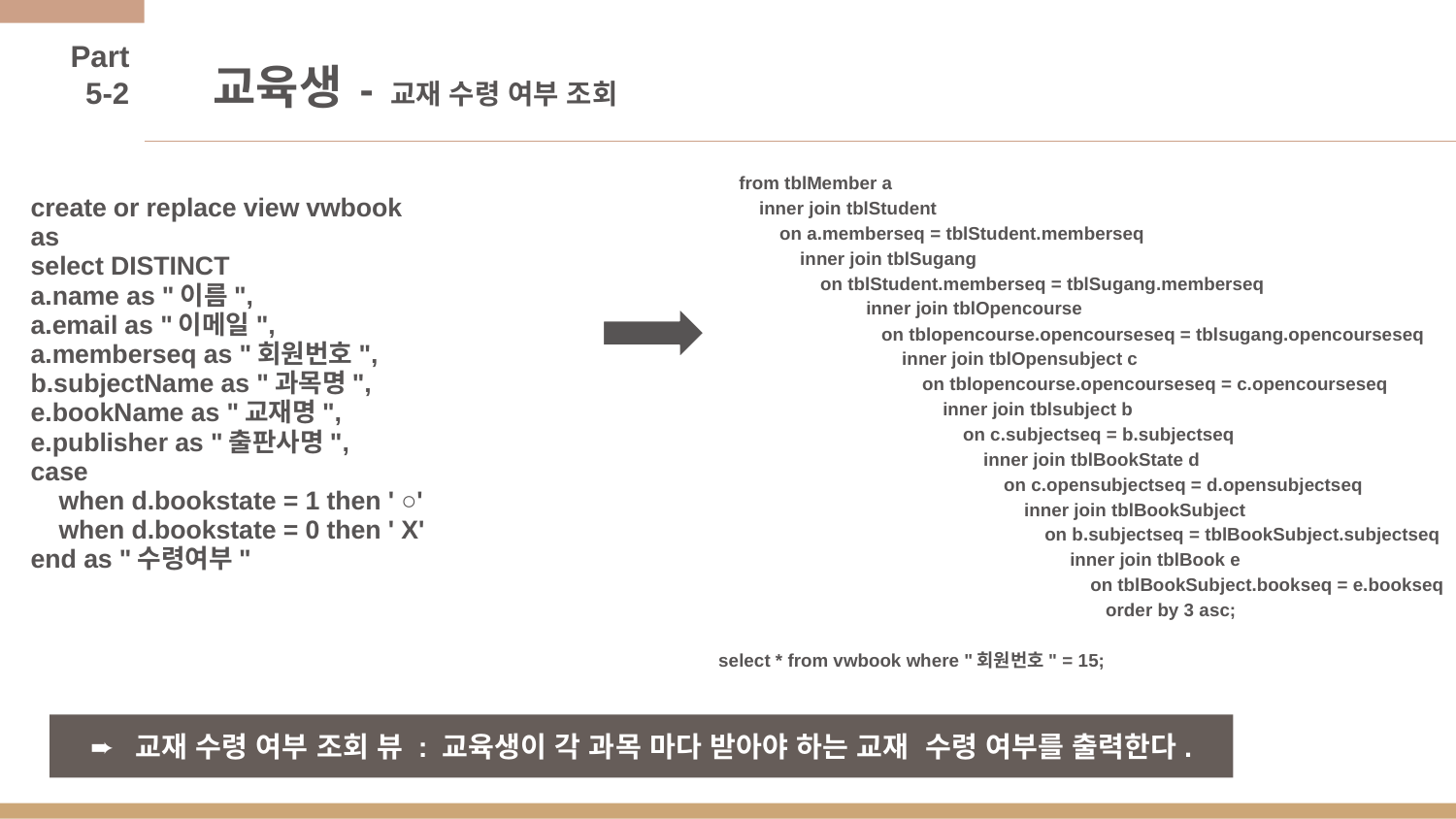

Part 5-2
# 교육생 - 교재 수령 여부 조회
    from tblMember a
        inner join tblStudent
            on a.memberseq = tblStudent.memberseq
                inner join tblSugang
                    on tblStudent.memberseq = tblSugang.memberseq
                             inner join tblOpencourse
                                on tblopencourse.opencourseseq = tblsugang.opencourseseq
                                    inner join tblOpensubject c
                                        on tblopencourse.opencourseseq = c.opencourseseq
                                            inner join tblsubject b
                                                on c.subjectseq = b.subjectseq
                                                    inner join tblBookState d
                                                        on c.opensubjectseq = d.opensubjectseq
                                                            inner join tblBookSubject
                                                                on b.subjectseq = tblBookSubject.subjectseq
                                                                     inner join tblBook e
                                                                         on tblBookSubject.bookseq = e.bookseq
                                                                            order by 3 asc;

select * from vwbook where "회원번호" = 15;
create or replace view vwbook
as
select DISTINCT
a.name as "이름",
a.email as "이메일",
a.memberseq as "회원번호",
b.subjectName as "과목명",
e.bookName as "교재명",
e.publisher as "출판사명",
case
    when d.bookstate = 1 then ' ○'
    when d.bookstate = 0 then ' X'
end as "수령여부"

➨  교재 수령 여부 조회 뷰 : 교육생이 각 과목 마다 받아야 하는 교재  수령 여부를 출력한다.